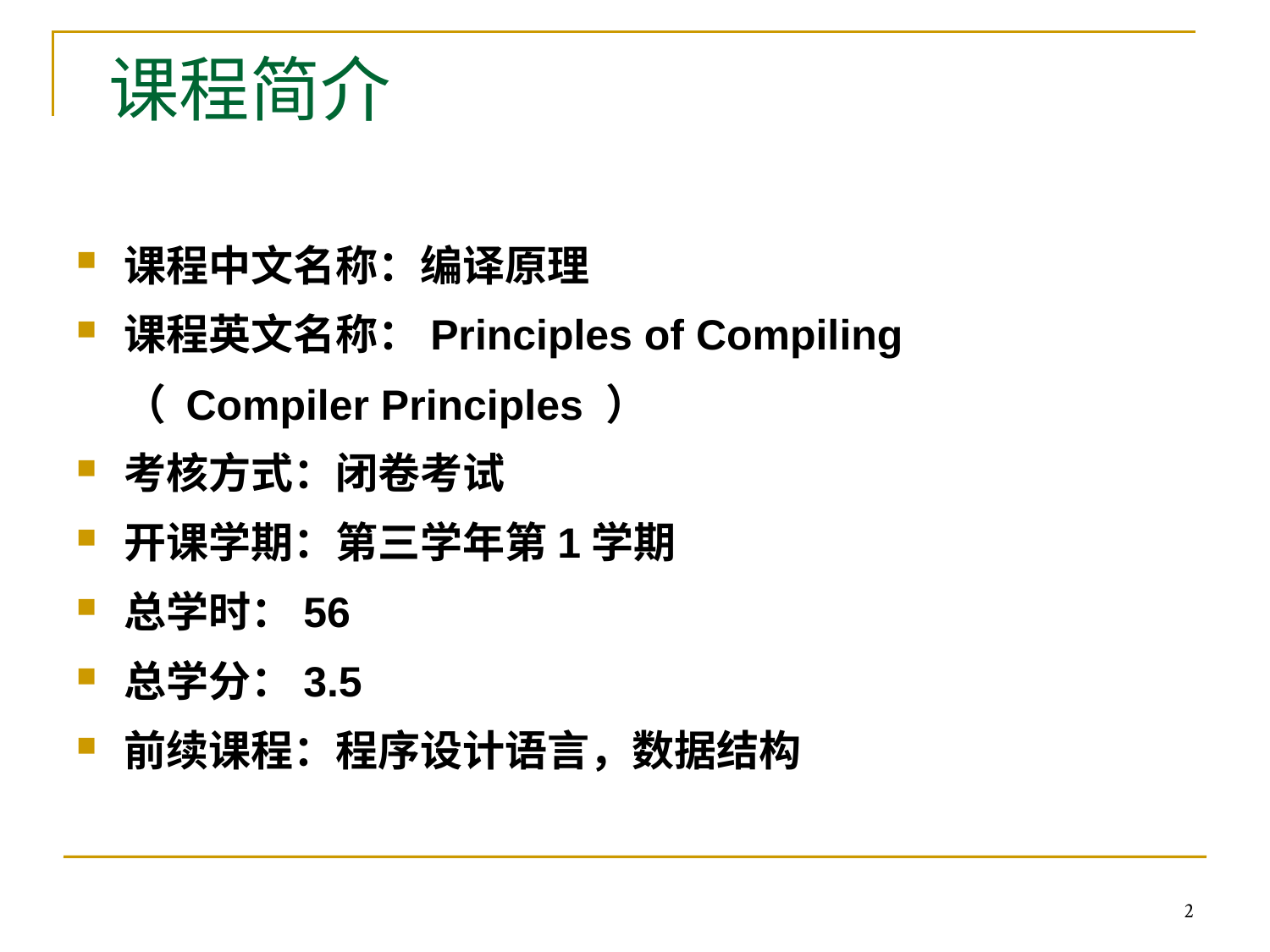

# 课程简介
课程中文名称：编译原理
课程英文名称：Principles of Compiling
	（ Compiler Principles ）
考核方式：闭卷考试
开课学期：第三学年第1学期
总学时：56
总学分：3.5
前续课程：程序设计语言，数据结构
2